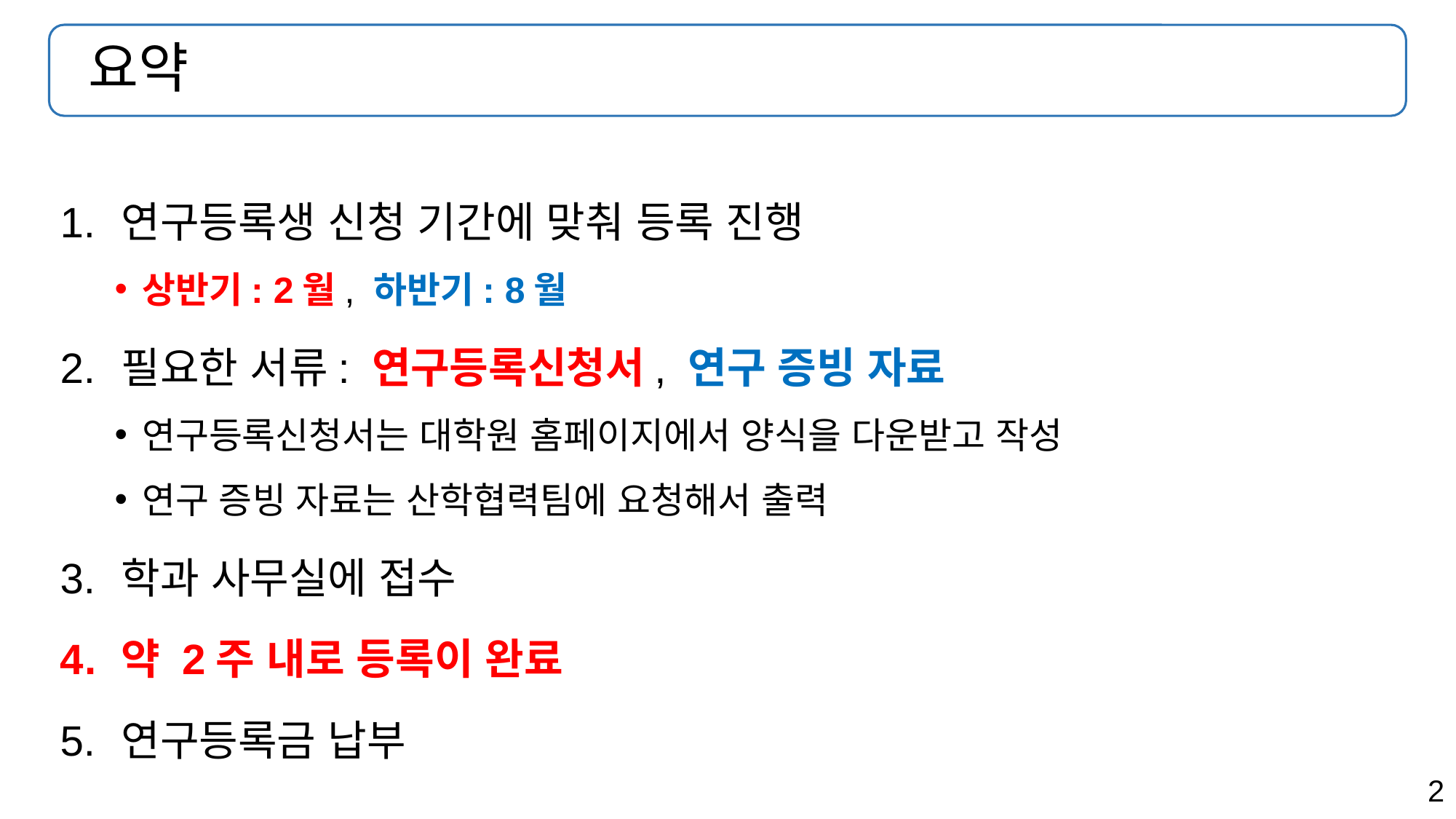

# 요약
연구등록생 신청 기간에 맞춰 등록 진행
상반기: 2월, 하반기: 8월
필요한 서류: 연구등록신청서, 연구 증빙 자료
연구등록신청서는 대학원 홈페이지에서 양식을 다운받고 작성
연구 증빙 자료는 산학협력팀에 요청해서 출력
학과 사무실에 접수
약 2주 내로 등록이 완료
연구등록금 납부